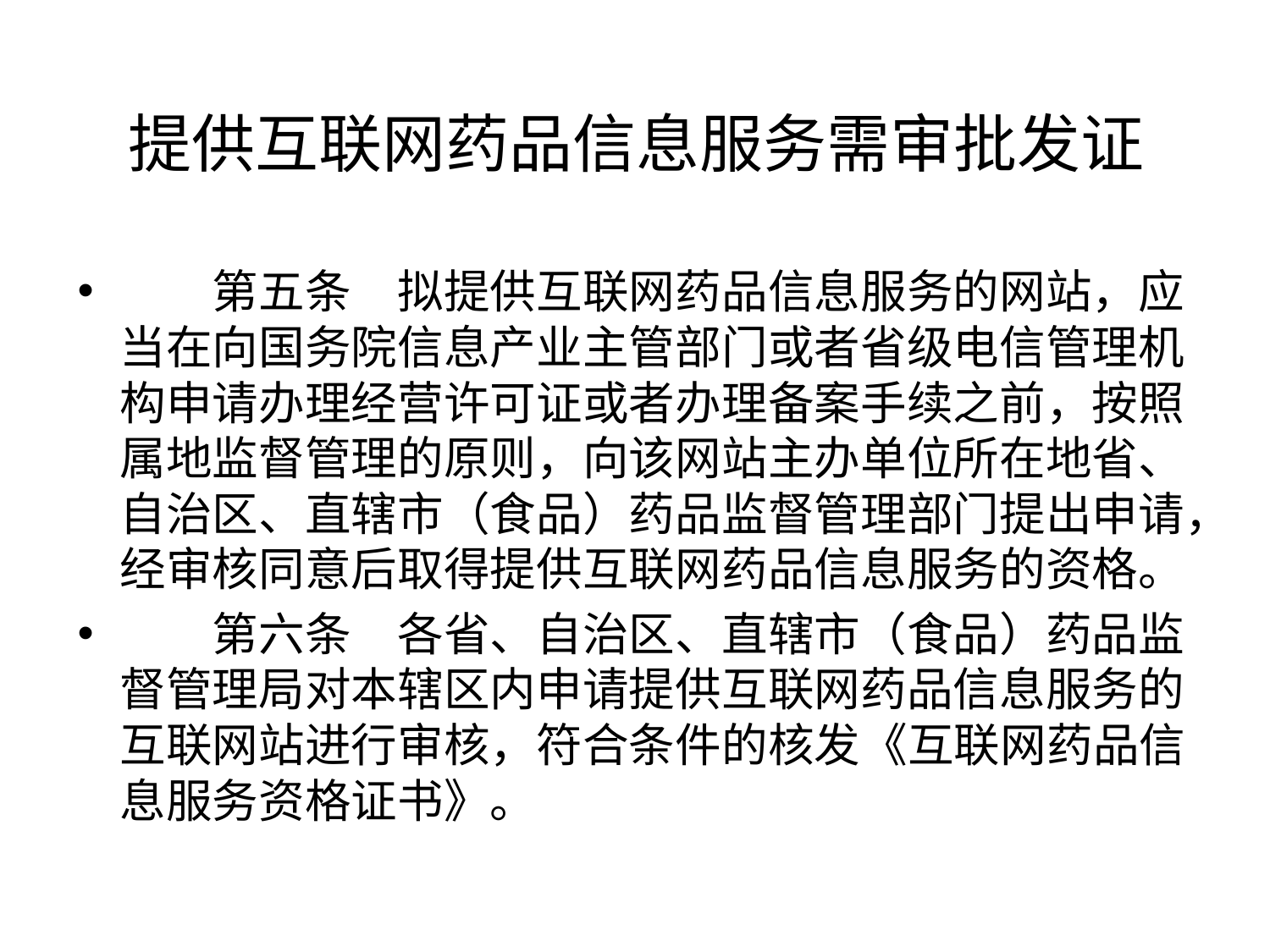

# 提供互联网药品信息服务需审批发证
　　第五条　拟提供互联网药品信息服务的网站，应当在向国务院信息产业主管部门或者省级电信管理机构申请办理经营许可证或者办理备案手续之前，按照属地监督管理的原则，向该网站主办单位所在地省、自治区、直辖市（食品）药品监督管理部门提出申请，经审核同意后取得提供互联网药品信息服务的资格。
　　第六条　各省、自治区、直辖市（食品）药品监督管理局对本辖区内申请提供互联网药品信息服务的互联网站进行审核，符合条件的核发《互联网药品信息服务资格证书》。